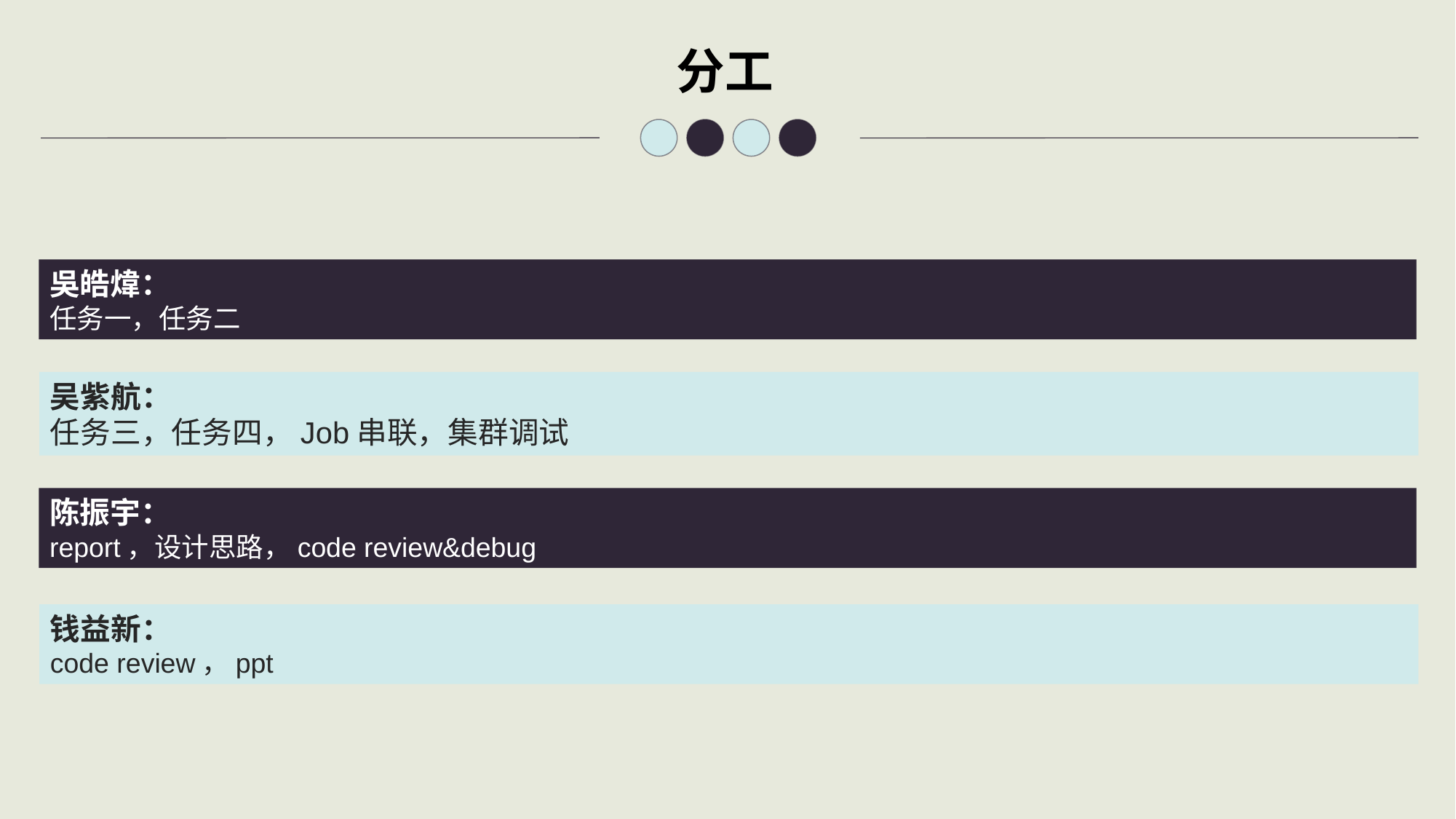

分工

吳皓煒：
任务一，任务二
吴紫航：
任务三，任务四，Job串联，集群调试
陈振宇：
report，设计思路，code review&debug
钱益新：
code review，ppt